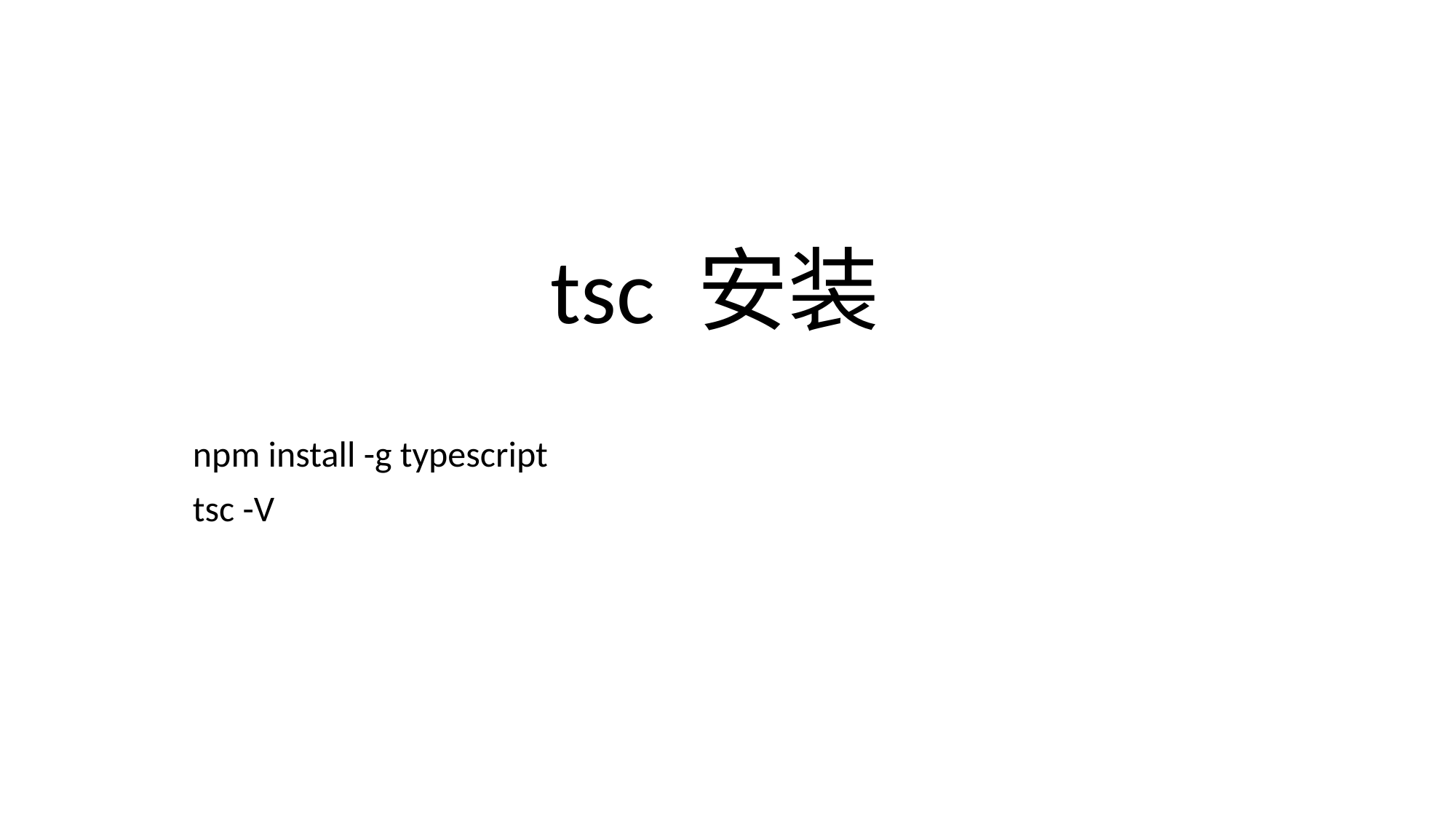

# tsc 安装
npm install -g typescript
tsc -V